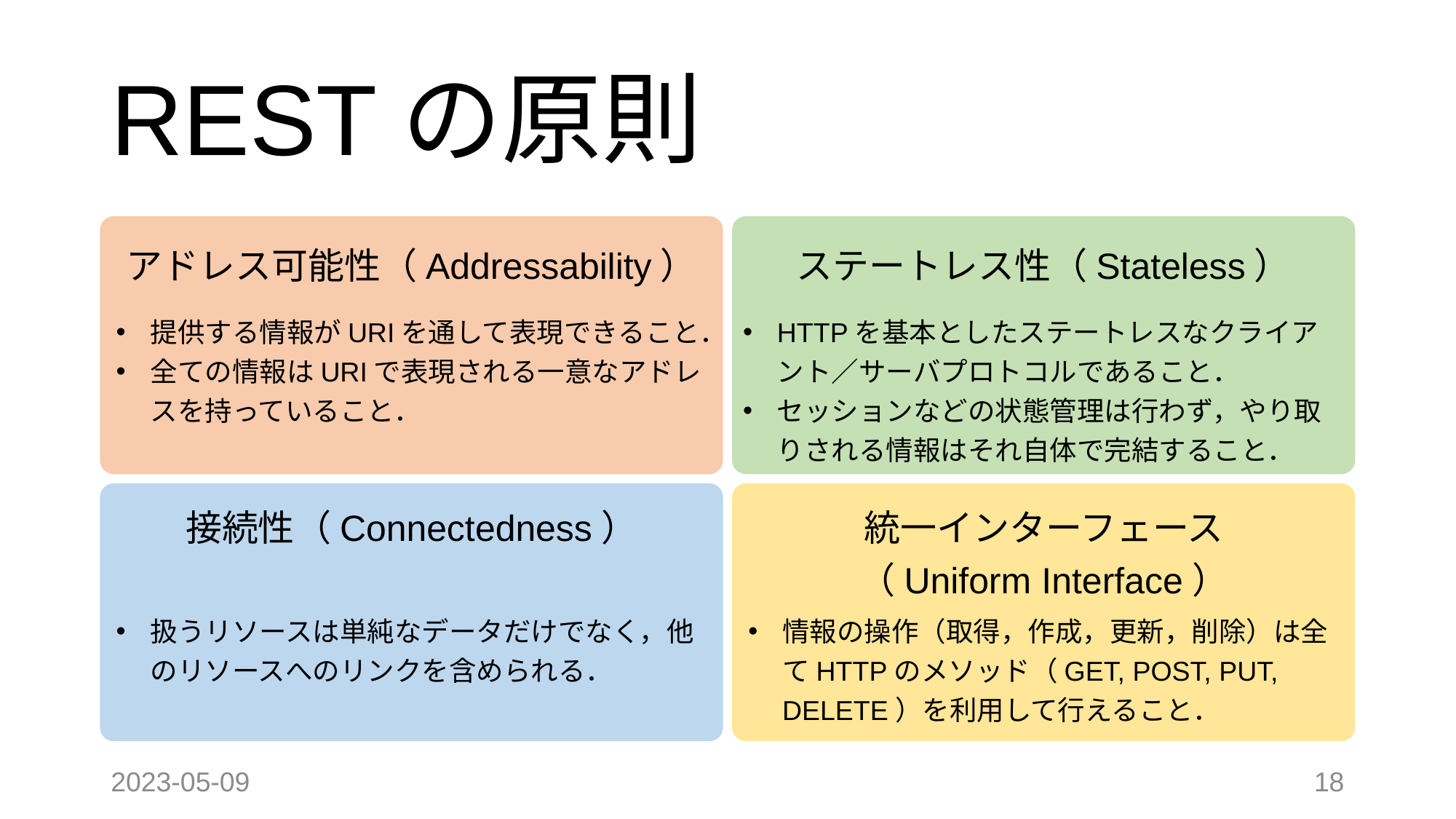

# RESTの原則

アドレス可能性（Addressability）
提供する情報がURIを通して表現できること．
全ての情報はURIで表現される一意なアドレスを持っていること．

ステートレス性（Stateless）
HTTPを基本としたステートレスなクライアント／サーバプロトコルであること．
セッションなどの状態管理は行わず，やり取りされる情報はそれ自体で完結すること．

接続性（Connectedness）
扱うリソースは単純なデータだけでなく，他のリソースへのリンクを含められる．

統一インターフェース
（Uniform Interface）
情報の操作（取得，作成，更新，削除）は全てHTTPのメソッド（GET, POST, PUT, DELETE）を利用して行えること．
2023-05-09
18